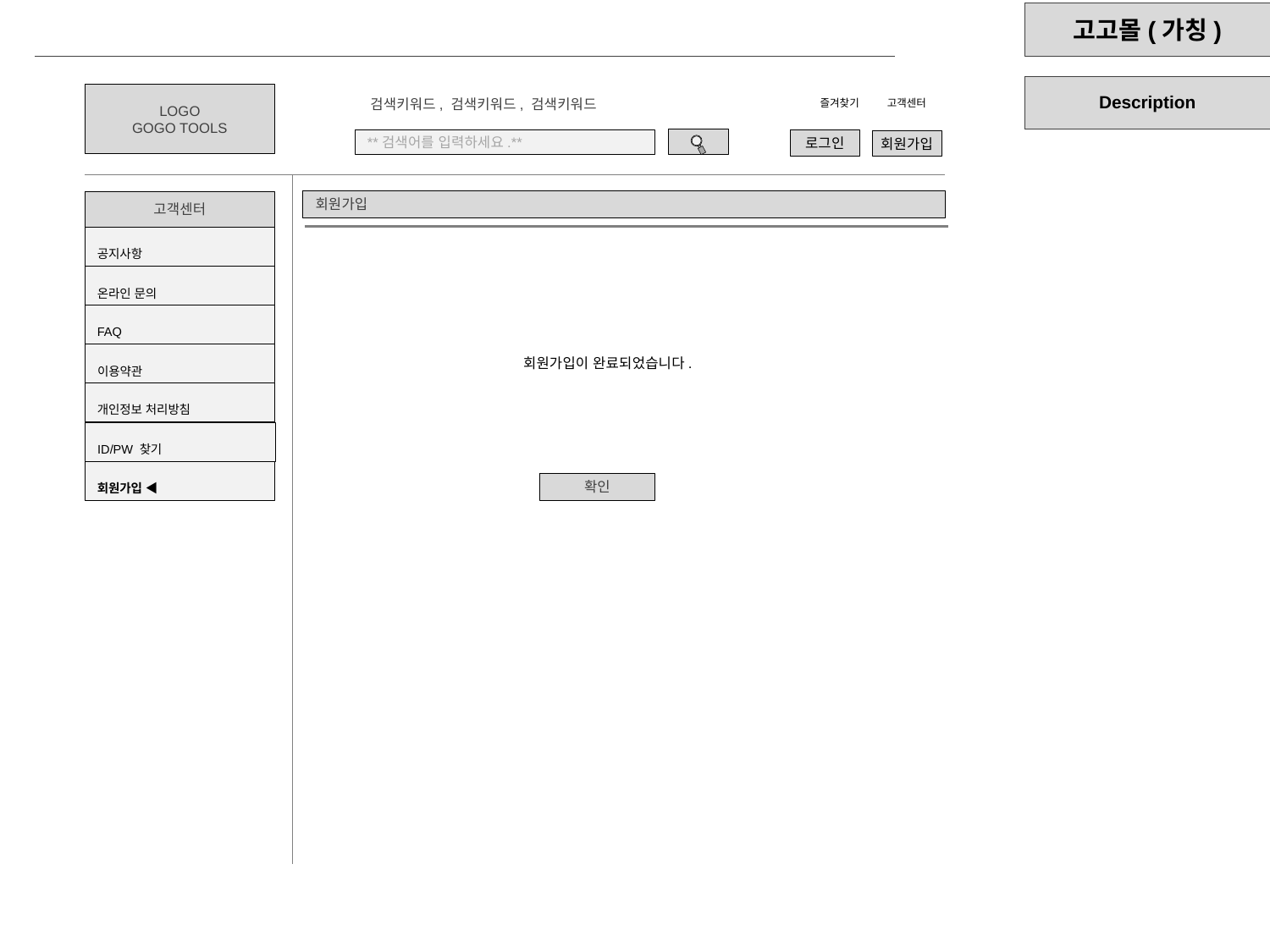

LOGO
GOGO TOOLS
검색키워드, 검색키워드, 검색키워드
즐겨찾기
고객센터

로그인
**검색어를 입력하세요.**
회원가입
회원가입
고객센터
공지사항
온라인 문의
FAQ
이용약관
회원가입이 완료되었습니다.
개인정보 처리방침
ID/PW 찾기
회원가입 ◀
확인